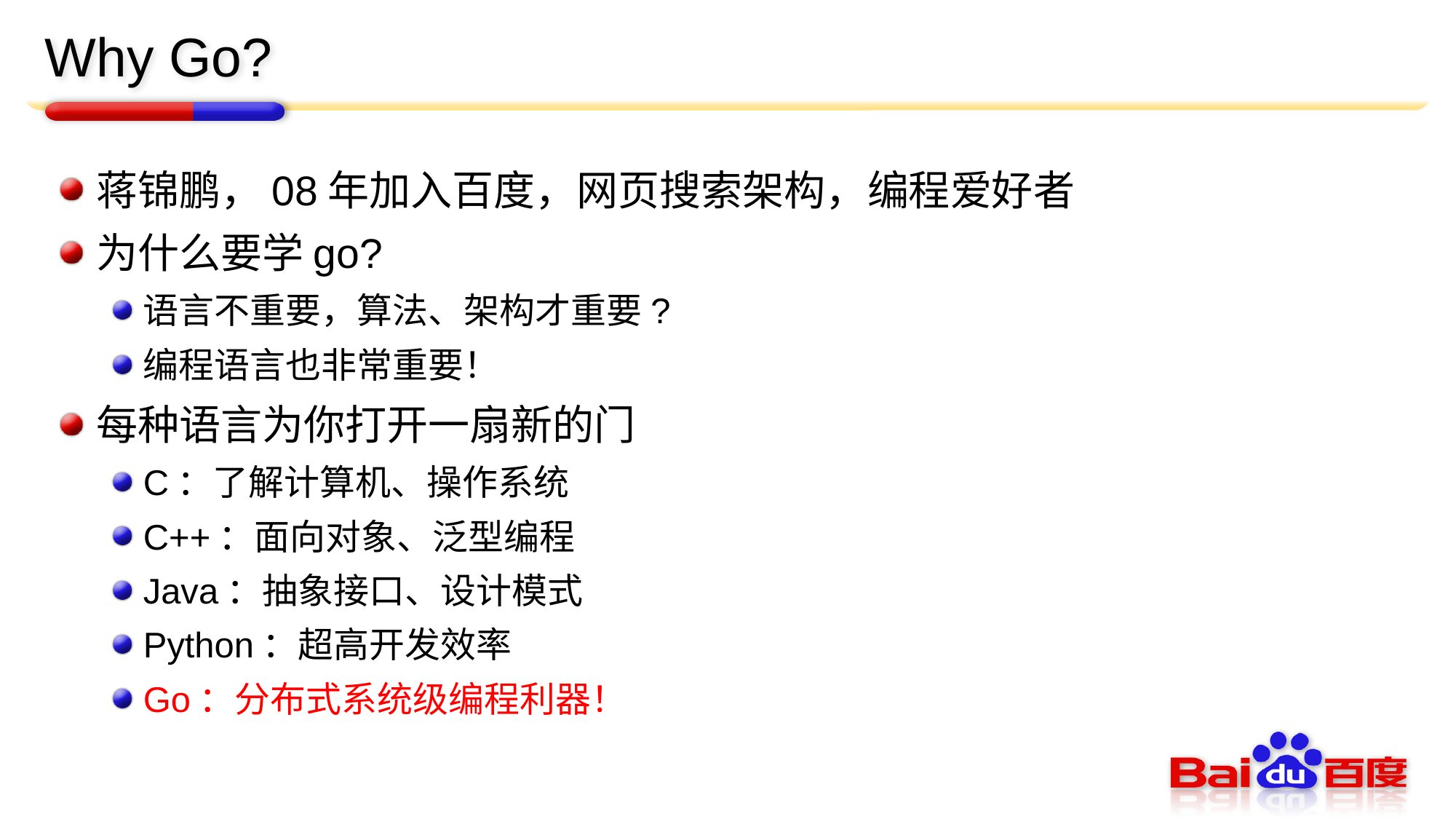

# Why Go?
蒋锦鹏，08年加入百度，网页搜索架构，编程爱好者
为什么要学go?
语言不重要，算法、架构才重要?
编程语言也非常重要！
每种语言为你打开一扇新的门
C：了解计算机、操作系统
C++：面向对象、泛型编程
Java：抽象接口、设计模式
Python：超高开发效率
Go：分布式系统级编程利器！